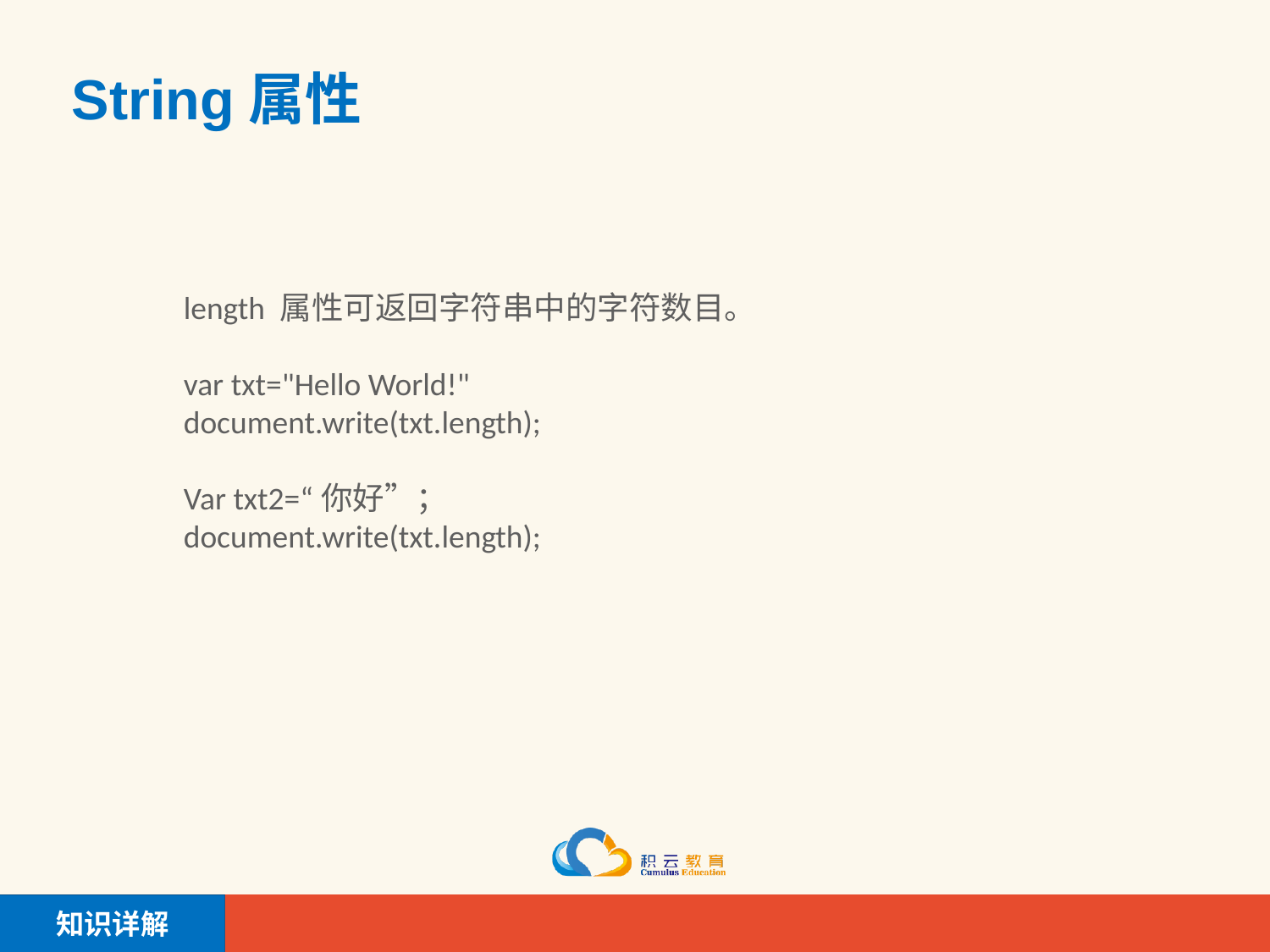

# String属性
length 属性可返回字符串中的字符数目。

var txt="Hello World!"
document.write(txt.length);

Var txt2=“你好”；
document.write(txt.length);